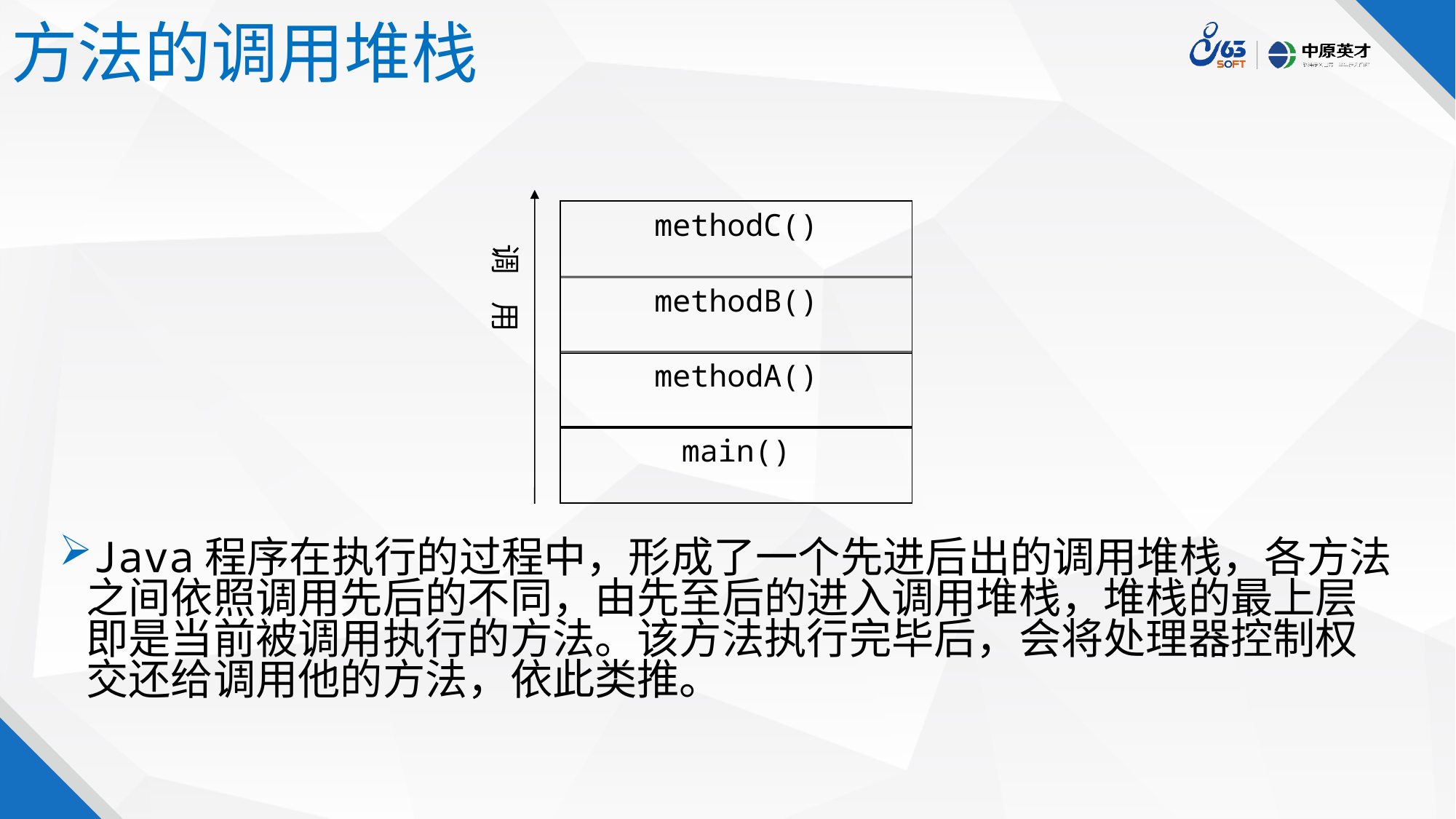

# 方法的调用堆栈

methodC()
methodB()

methodA()

main()

调    用
Java程序在执行的过程中，形成了一个先进后出的调用堆栈，各方法之间依照调用先后的不同，由先至后的进入调用堆栈，堆栈的最上层即是当前被调用执行的方法。该方法执行完毕后，会将处理器控制权交还给调用他的方法，依此类推。